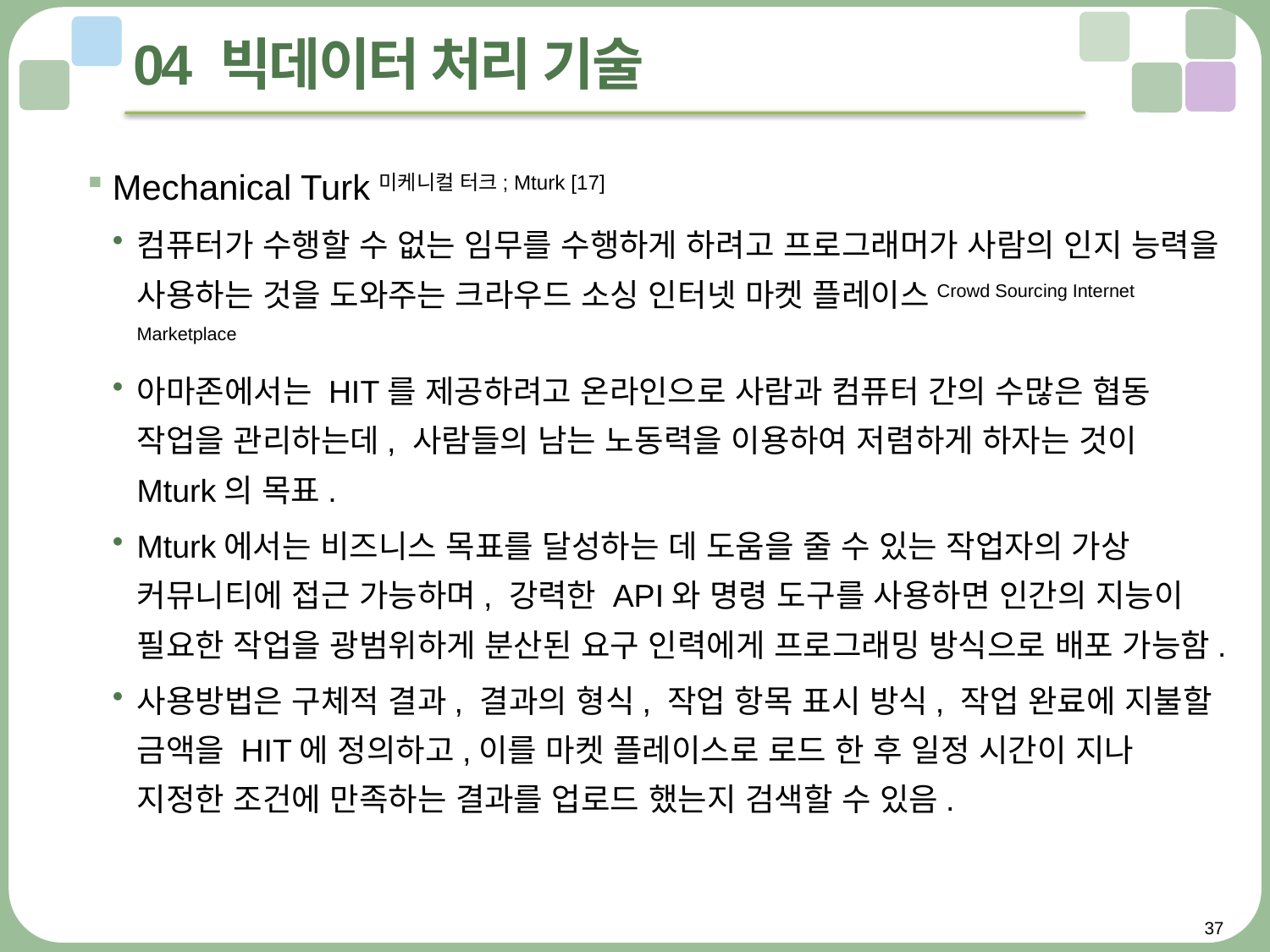

# 04 빅데이터 처리 기술
Mechanical Turk미케니컬 터크; Mturk [17]
컴퓨터가 수행할 수 없는 임무를 수행하게 하려고 프로그래머가 사람의 인지 능력을 사용하는 것을 도와주는 크라우드 소싱 인터넷 마켓 플레이스Crowd Sourcing Internet Marketplace
아마존에서는 HIT를 제공하려고 온라인으로 사람과 컴퓨터 간의 수많은 협동 작업을 관리하는데, 사람들의 남는 노동력을 이용하여 저렴하게 하자는 것이 Mturk의 목표.
Mturk에서는 비즈니스 목표를 달성하는 데 도움을 줄 수 있는 작업자의 가상 커뮤니티에 접근 가능하며, 강력한 API와 명령 도구를 사용하면 인간의 지능이 필요한 작업을 광범위하게 분산된 요구 인력에게 프로그래밍 방식으로 배포 가능함.
사용방법은 구체적 결과, 결과의 형식, 작업 항목 표시 방식, 작업 완료에 지불할 금액을 HIT에 정의하고,이를 마켓 플레이스로 로드 한 후 일정 시간이 지나 지정한 조건에 만족하는 결과를 업로드 했는지 검색할 수 있음.